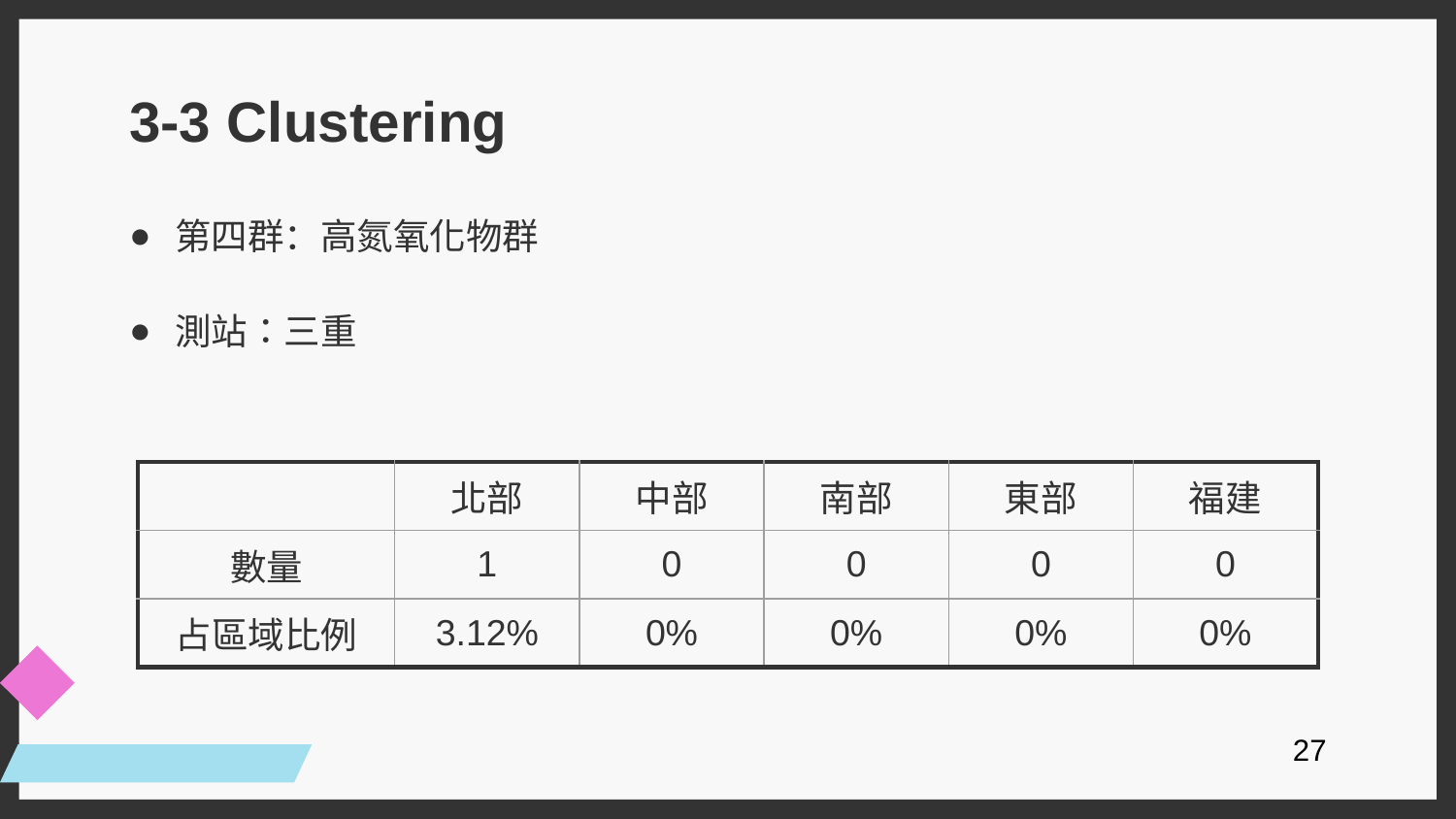

# 3-3 Clustering
第四群：高氮氧化物群
測站：三重

|  | 北部 | 中部 | 南部 | 東部 | 福建 |
| --- | --- | --- | --- | --- | --- |
| 數量 | 1 | 0 | 0 | 0 | 0 |
| 占區域比例 | 3.12% | 0% | 0% | 0% | 0% |